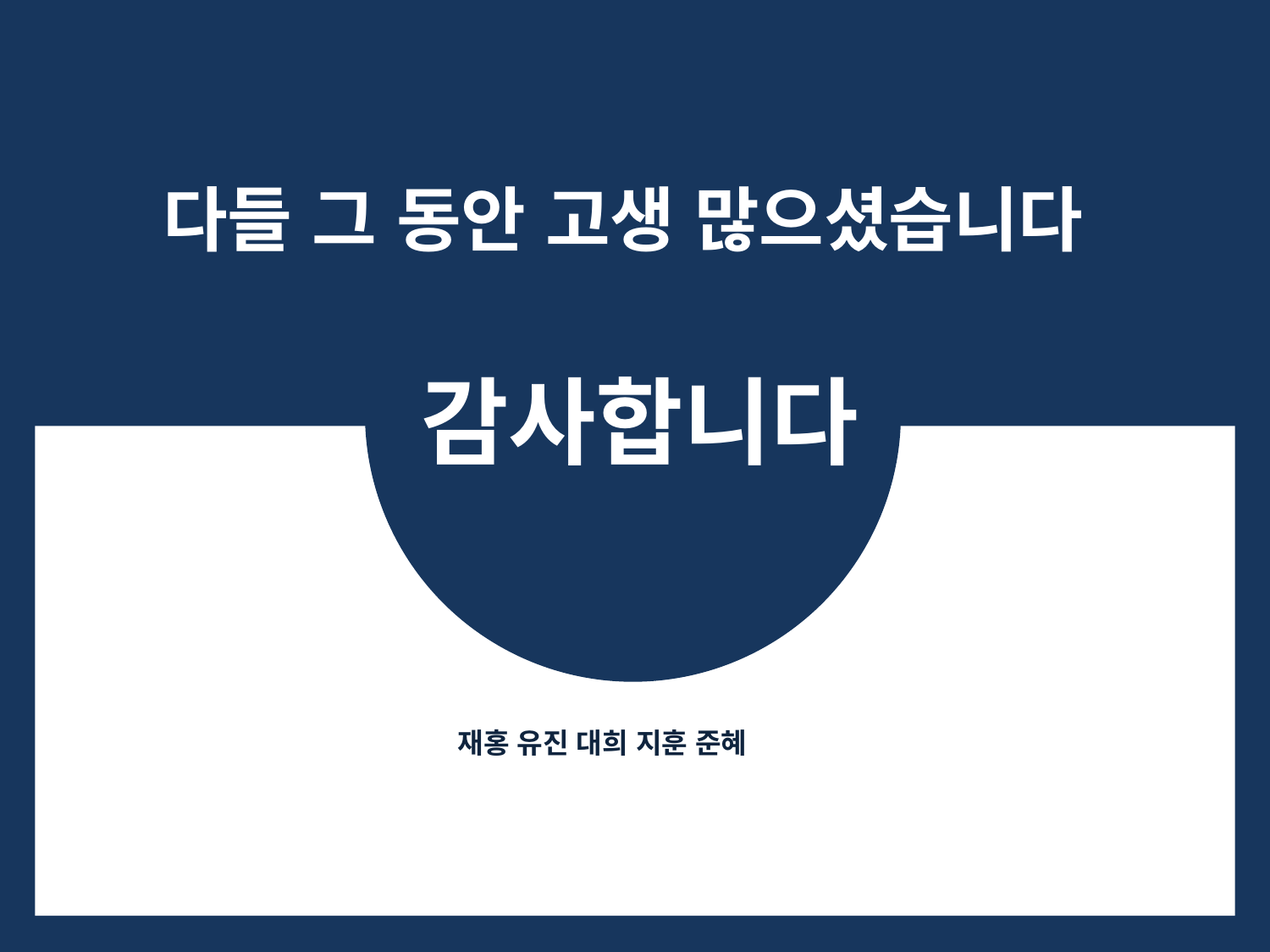

다들 그 동안 고생 많으셨습니다
감사합니다

재홍 유진 대희 지훈 준혜